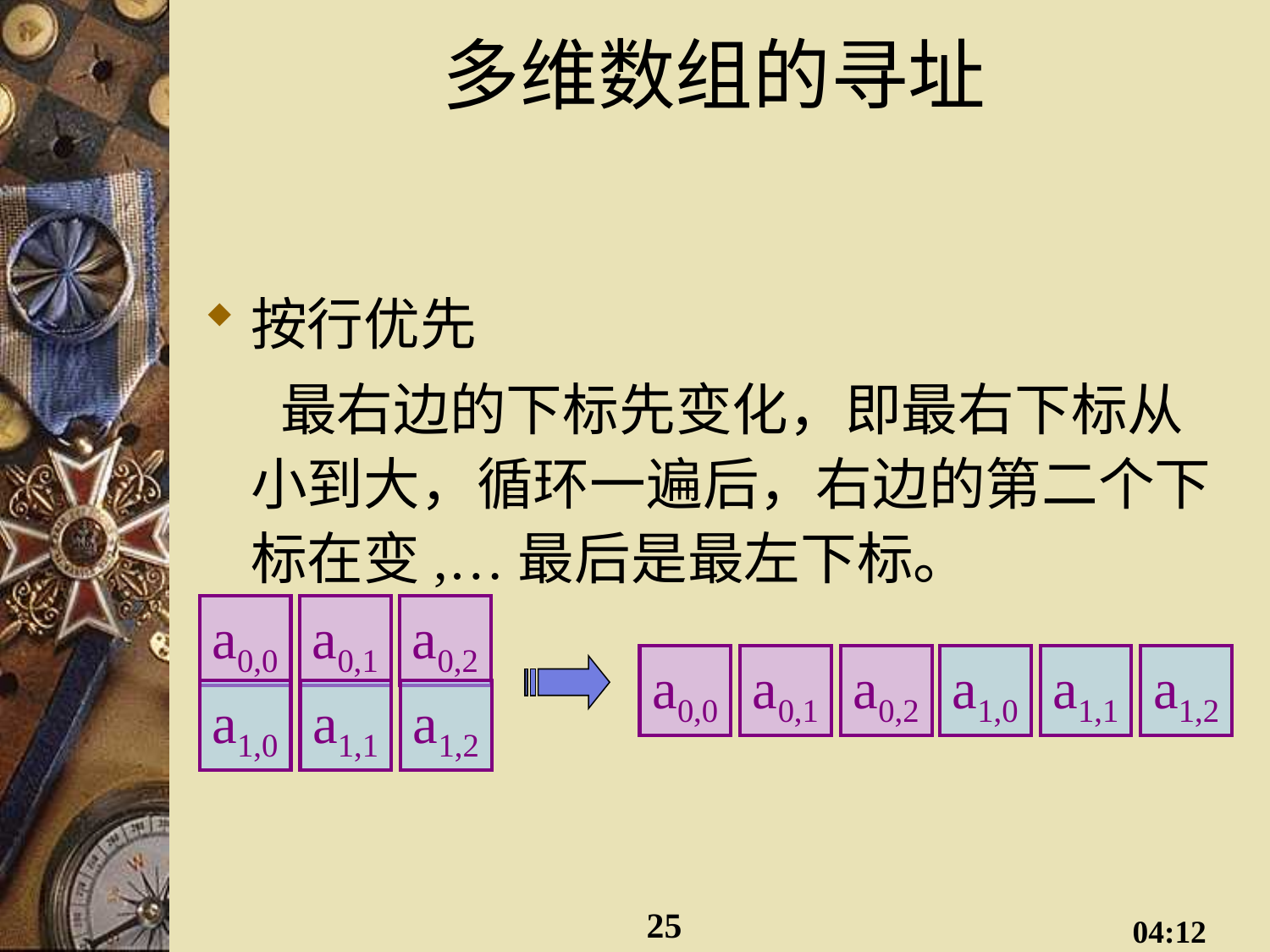

# 多维数组的寻址
按行优先
     最右边的下标先变化，即最右下标从小到大，循环一遍后，右边的第二个下标在变,…最后是最左下标。
a0,0
a0,1
a0,2
a1,0
a1,1
a1,2
a0,0
a0,1
a0,2
a1,0
a1,1
a1,2